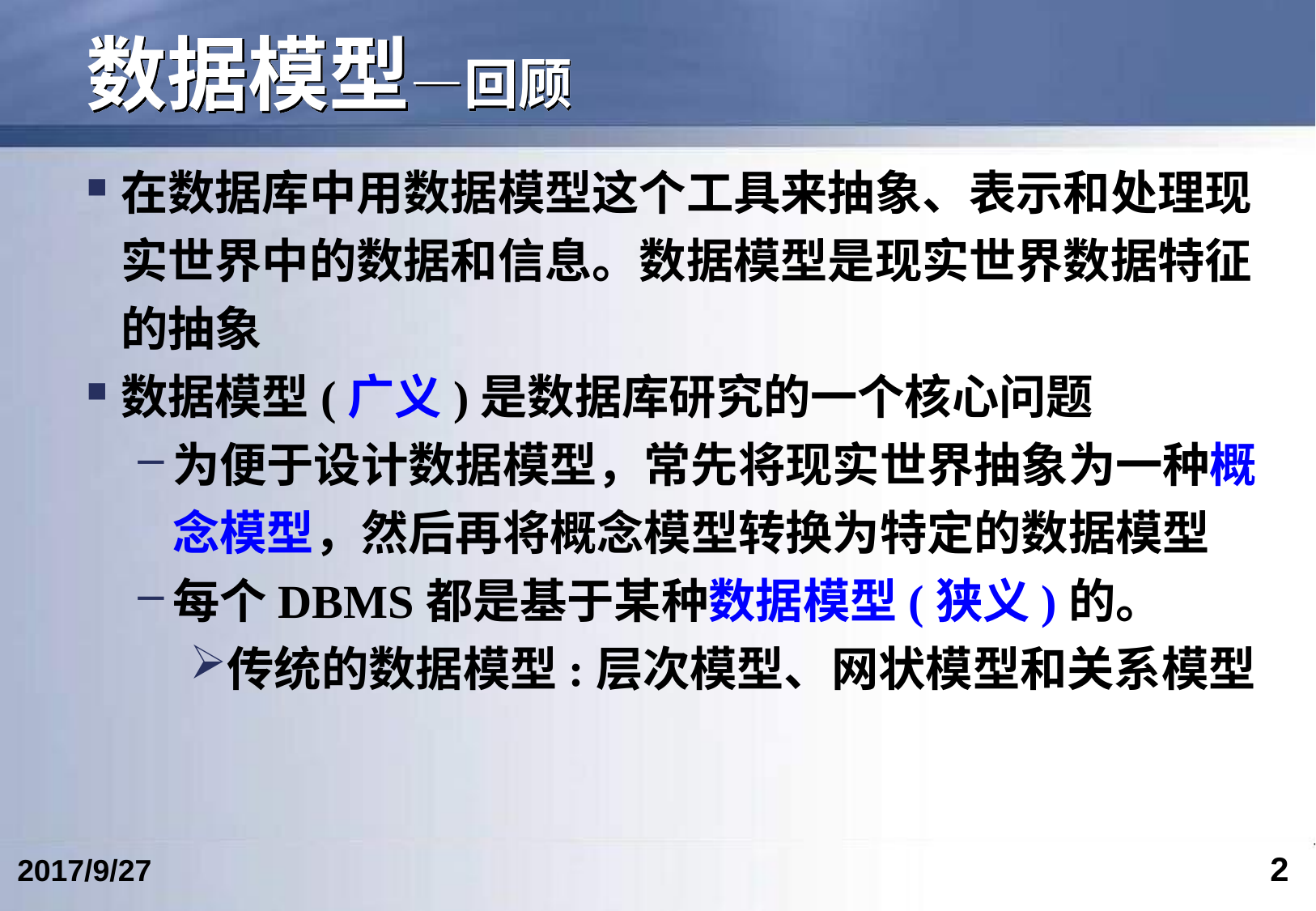

# 数据模型—回顾
在数据库中用数据模型这个工具来抽象、表示和处理现实世界中的数据和信息。数据模型是现实世界数据特征的抽象
数据模型(广义)是数据库研究的一个核心问题
为便于设计数据模型，常先将现实世界抽象为一种概念模型，然后再将概念模型转换为特定的数据模型
每个DBMS都是基于某种数据模型(狭义)的。
传统的数据模型:层次模型、网状模型和关系模型
2
2017/9/27